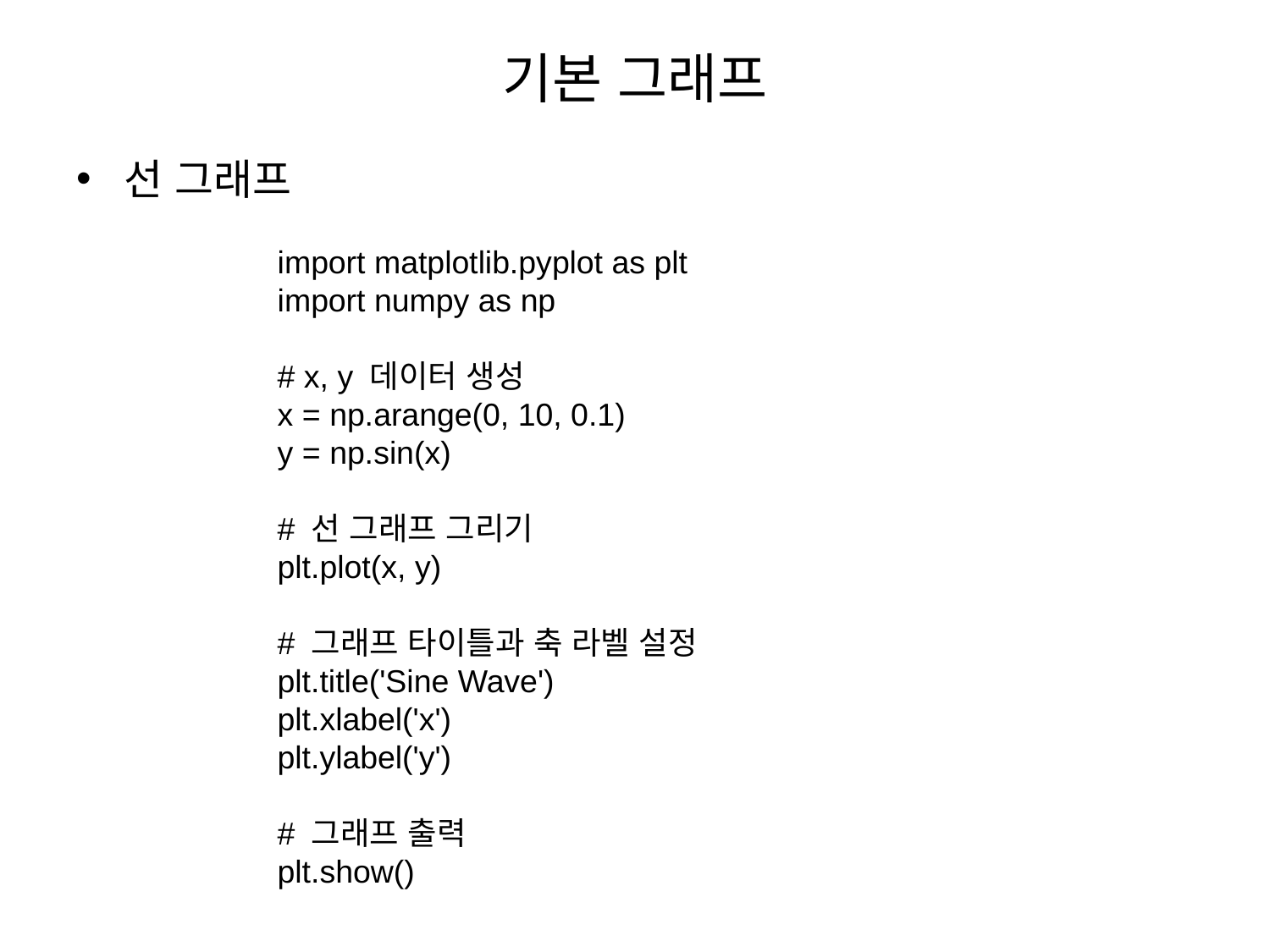

# 기본 그래프
선 그래프

import matplotlib.pyplot as plt
import numpy as np

# x, y 데이터 생성
x = np.arange(0, 10, 0.1)
y = np.sin(x)

# 선 그래프 그리기
plt.plot(x, y)

# 그래프 타이틀과 축 라벨 설정
plt.title('Sine Wave')
plt.xlabel('x')
plt.ylabel('y')

# 그래프 출력
plt.show()